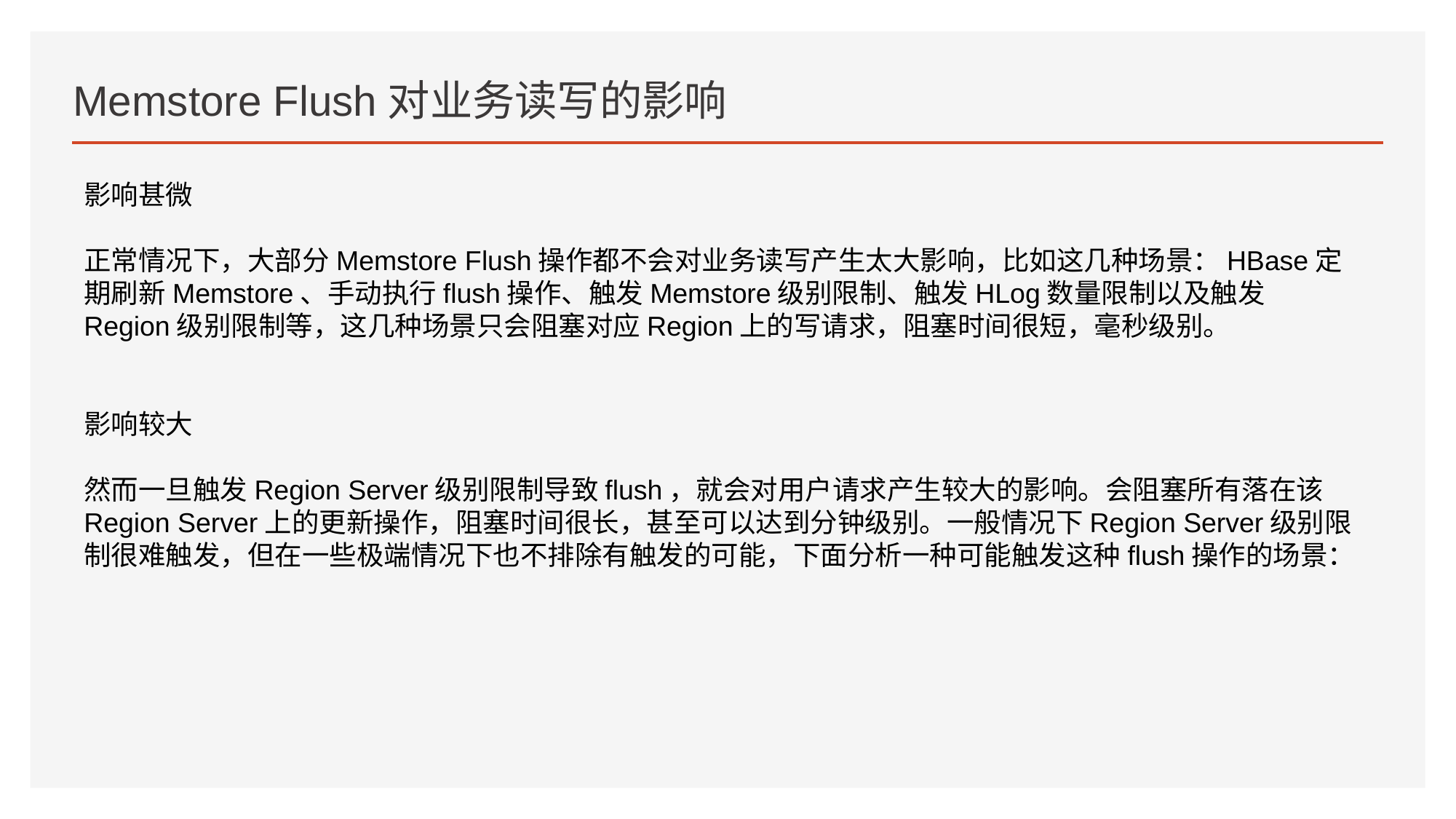

# Memstore Flush对业务读写的影响
影响甚微

正常情况下，大部分Memstore Flush操作都不会对业务读写产生太大影响，比如这几种场景：HBase定期刷新Memstore、手动执行flush操作、触发Memstore级别限制、触发HLog数量限制以及触发Region级别限制等，这几种场景只会阻塞对应Region上的写请求，阻塞时间很短，毫秒级别。

影响较大

然而一旦触发Region Server级别限制导致flush，就会对用户请求产生较大的影响。会阻塞所有落在该Region Server上的更新操作，阻塞时间很长，甚至可以达到分钟级别。一般情况下Region Server级别限制很难触发，但在一些极端情况下也不排除有触发的可能，下面分析一种可能触发这种flush操作的场景：